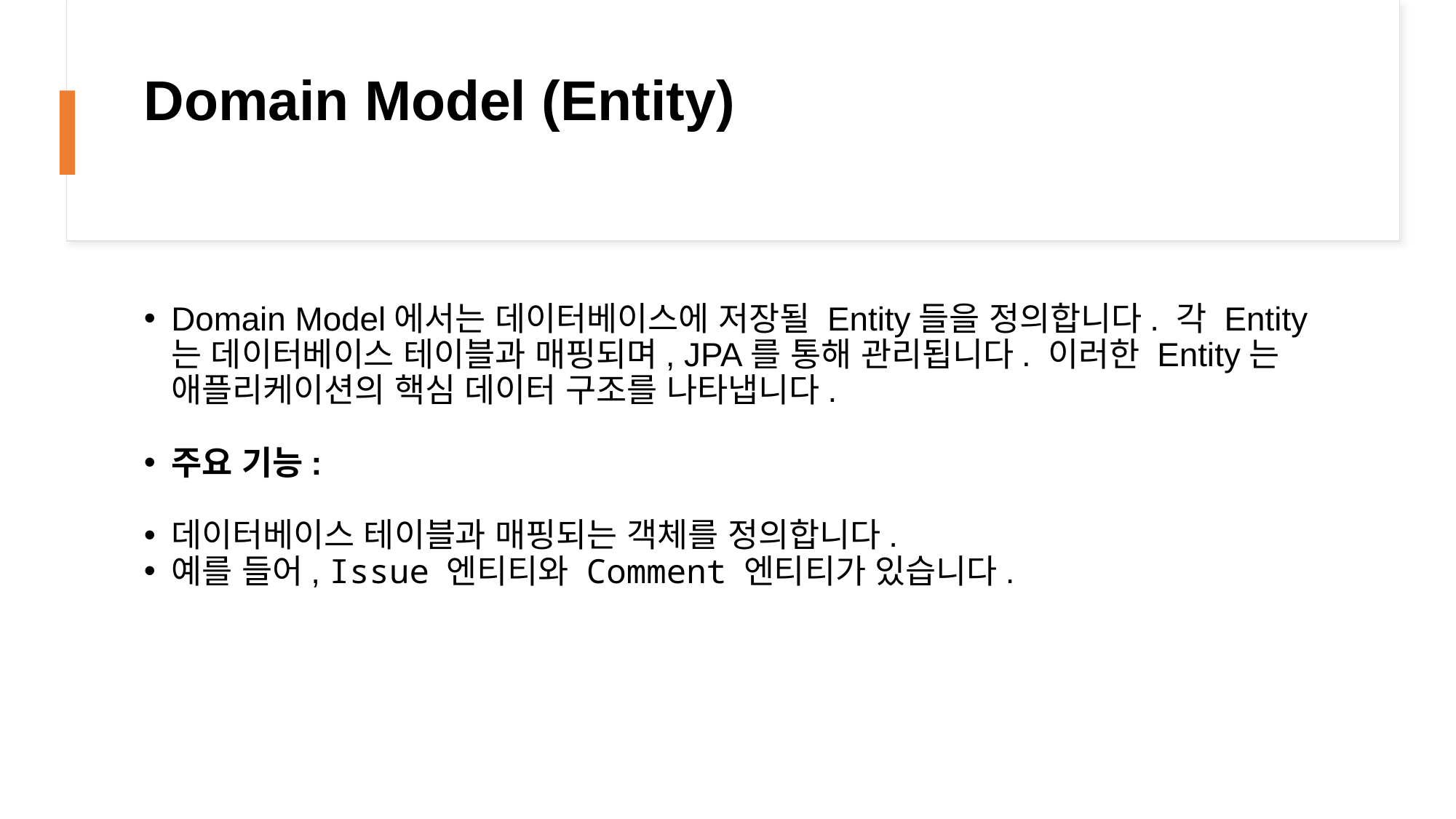

# Domain Model (Entity)

Domain Model에서는 데이터베이스에 저장될 Entity들을 정의합니다. 각 Entity는 데이터베이스 테이블과 매핑되며, JPA를 통해 관리됩니다. 이러한 Entity는 애플리케이션의 핵심 데이터 구조를 나타냅니다.
주요 기능:
데이터베이스 테이블과 매핑되는 객체를 정의합니다.
예를 들어, Issue 엔티티와 Comment 엔티티가 있습니다.